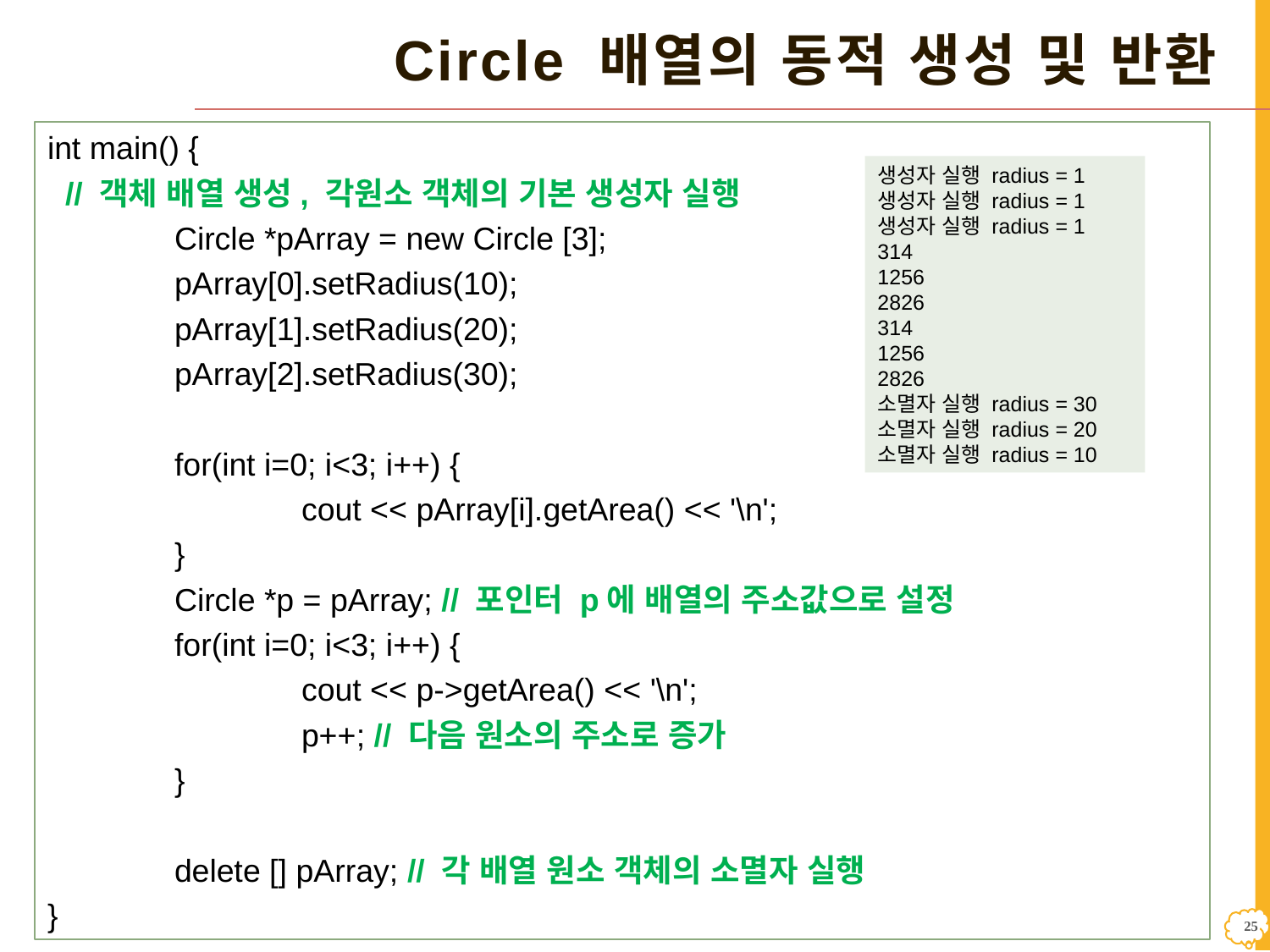

# Circle 배열의 동적 생성 및 반환
int main() {
  // 객체 배열 생성, 각원소 객체의 기본 생성자 실행
	Circle *pArray = new Circle [3];
	pArray[0].setRadius(10);
	pArray[1].setRadius(20);
	pArray[2].setRadius(30);

	for(int i=0; i<3; i++) {
		cout << pArray[i].getArea() << '\n';
	}
	Circle *p = pArray; // 포인터 p에 배열의 주소값으로 설정
	for(int i=0; i<3; i++) {
		cout << p->getArea() << '\n';
		p++; // 다음 원소의 주소로 증가
	}

	delete [] pArray; // 각 배열 원소 객체의 소멸자 실행
}
생성자 실행 radius = 1
생성자 실행 radius = 1
생성자 실행 radius = 1
314
1256
2826
314
1256
2826
소멸자 실행 radius = 30
소멸자 실행 radius = 20
소멸자 실행 radius = 10
25